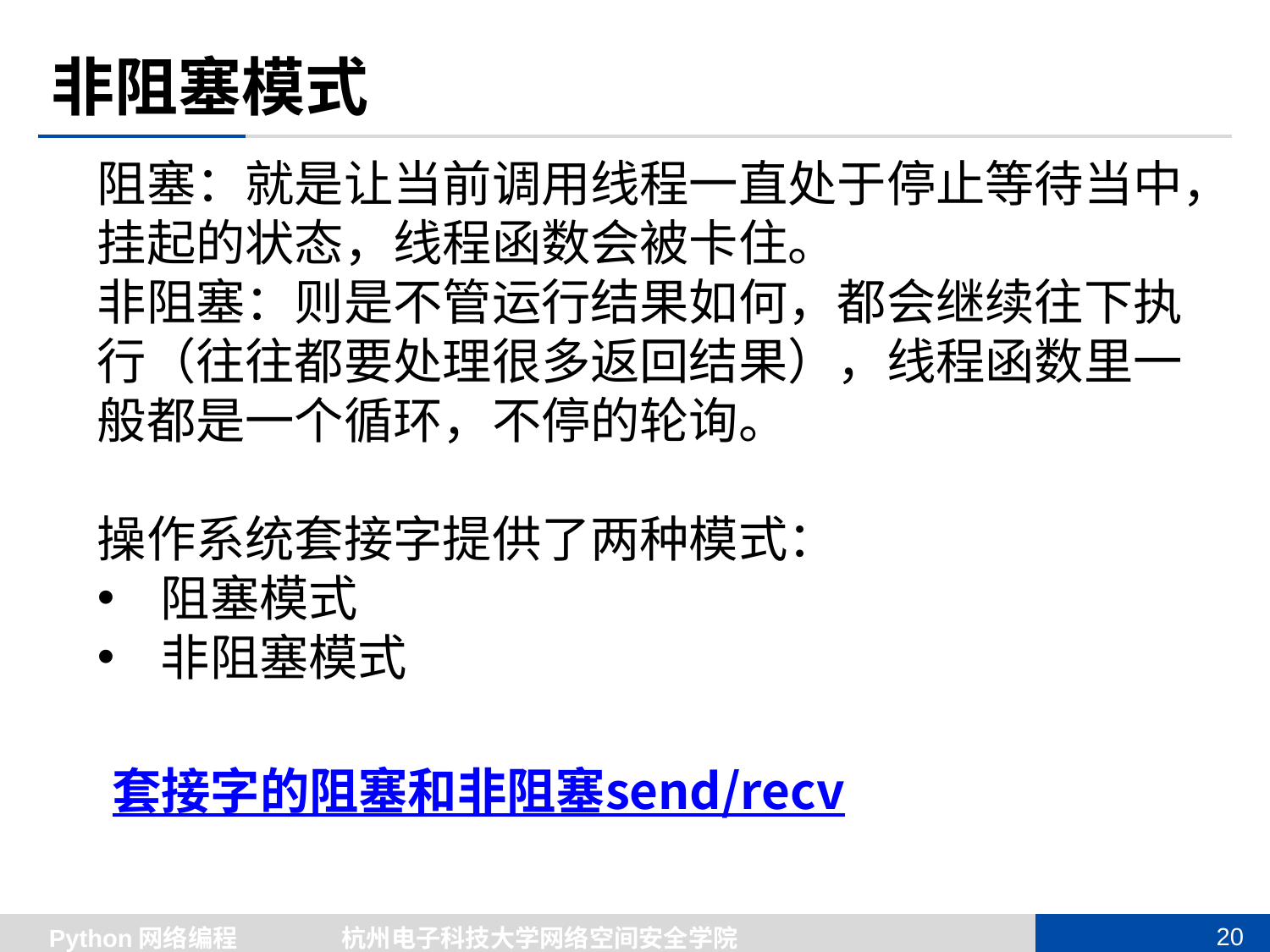

# 非阻塞模式
阻塞：就是让当前调用线程一直处于停止等待当中，挂起的状态，线程函数会被卡住。
非阻塞：则是不管运行结果如何，都会继续往下执行（往往都要处理很多返回结果），线程函数里一般都是一个循环，不停的轮询。

操作系统套接字提供了两种模式：
阻塞模式
非阻塞模式

套接字的阻塞和非阻塞send/recv